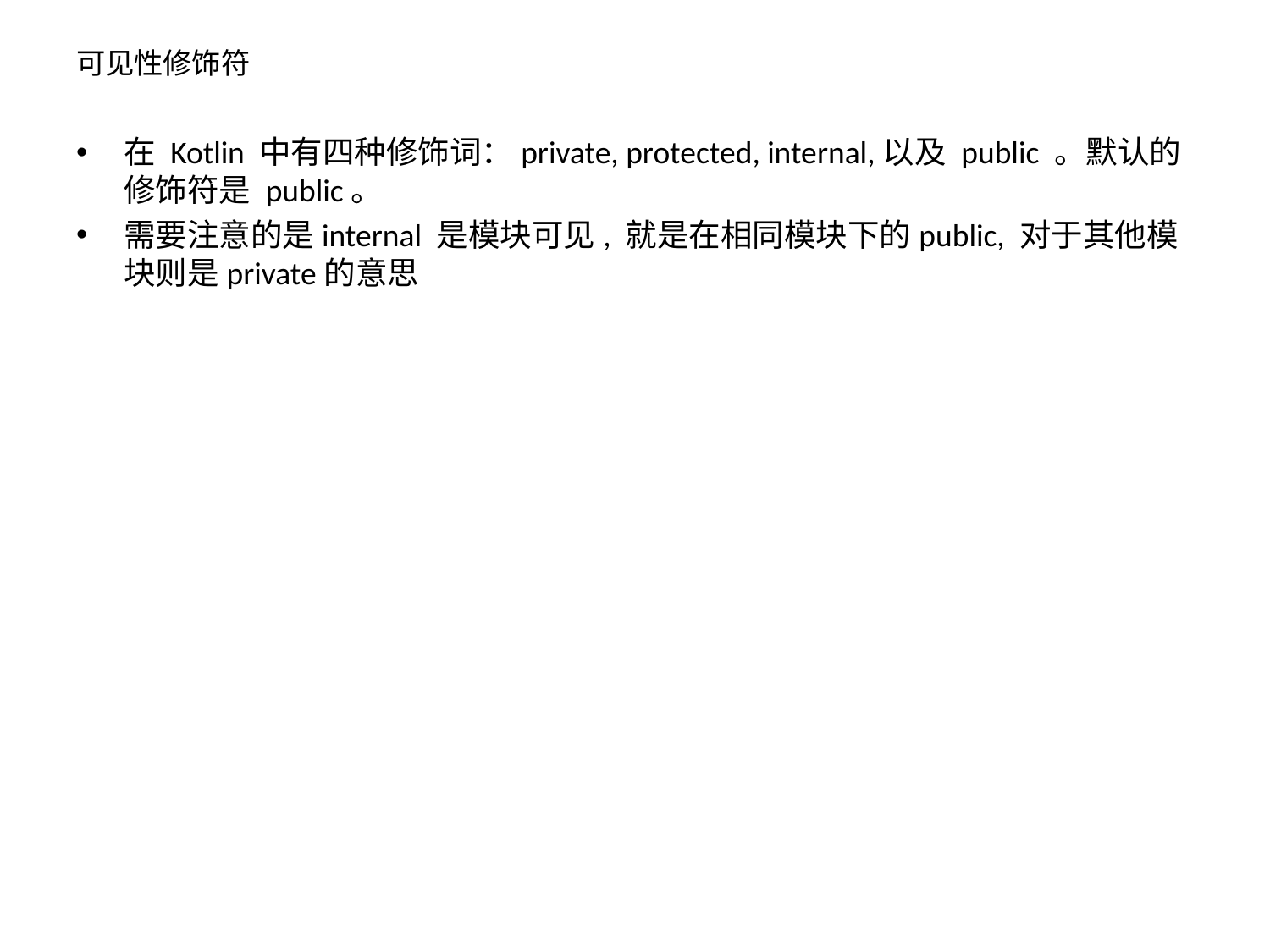

# 可见性修饰符
在 Kotlin 中有四种修饰词：private, protected, internal,以及 public 。默认的修饰符是 public。
需要注意的是internal 是模块可见, 就是在相同模块下的public, 对于其他模块则是private的意思